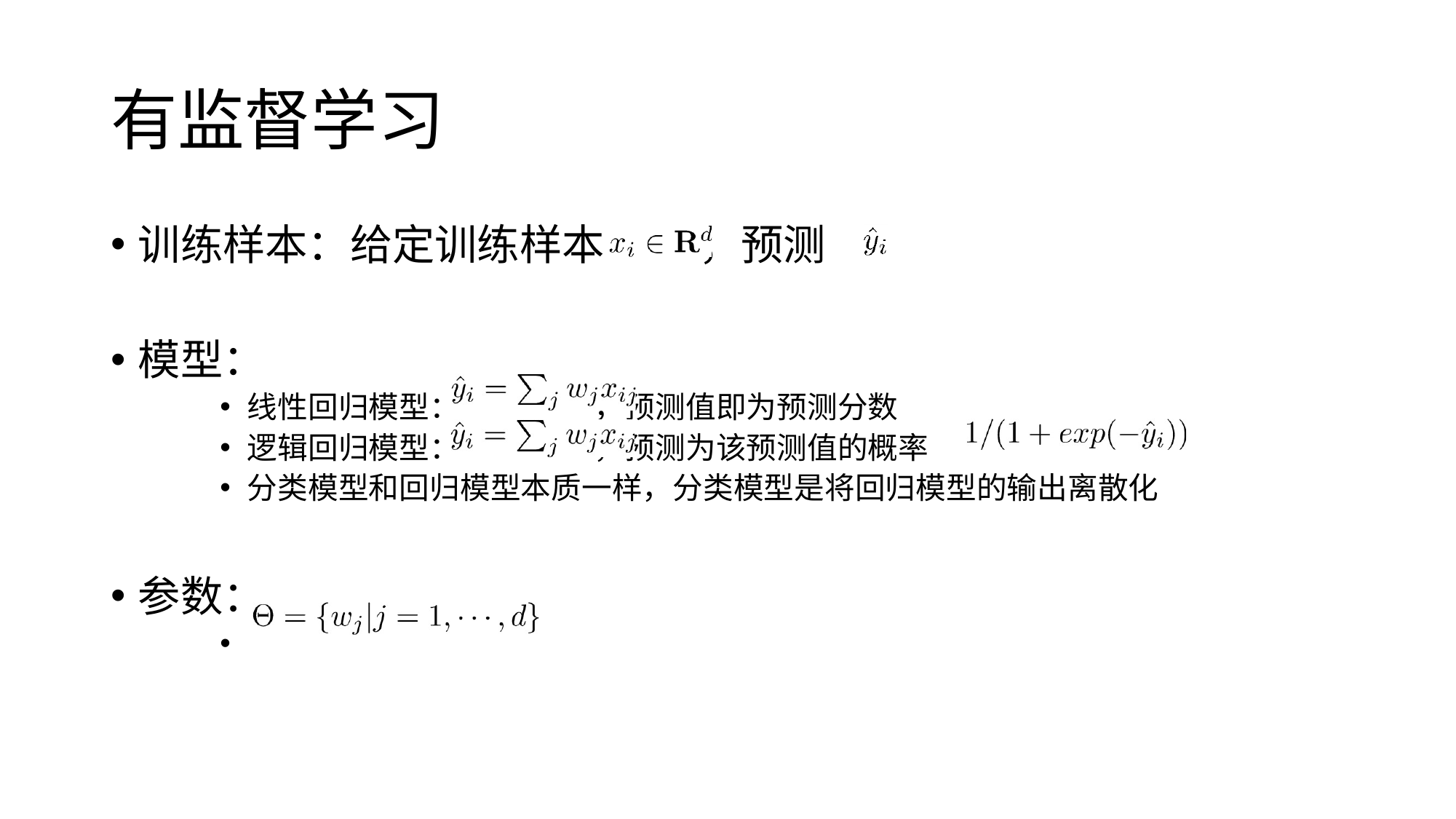

# 有监督学习
训练样本：给定训练样本          ，预测

模型：
线性回归模型：                    ，预测值即为预测分数
逻辑回归模型：                    ，预测为该预测值的概率
分类模型和回归模型本质一样，分类模型是将回归模型的输出离散化

参数：